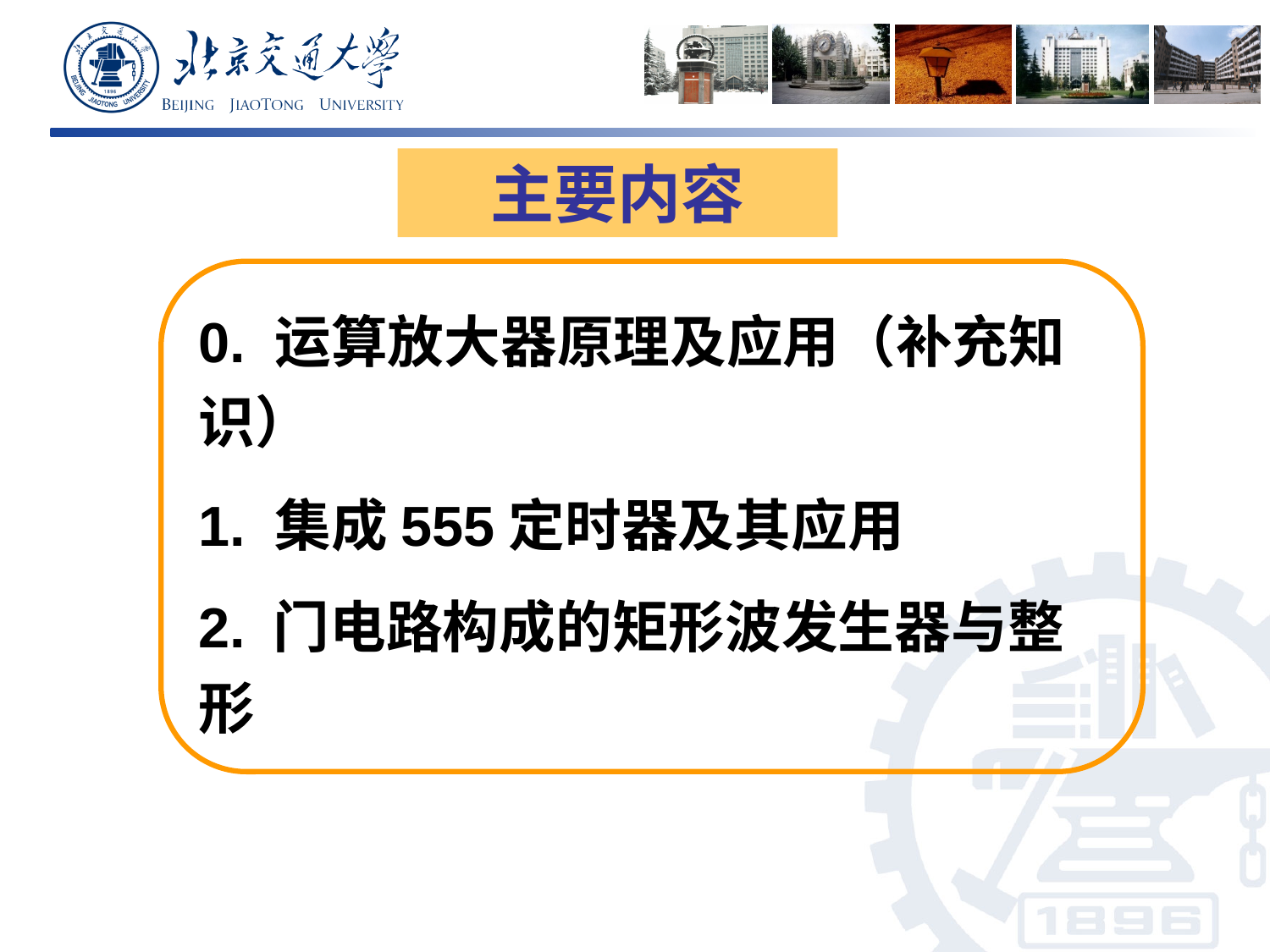

主要内容
0. 运算放大器原理及应用（补充知识）
1. 集成555定时器及其应用
2. 门电路构成的矩形波发生器与整形